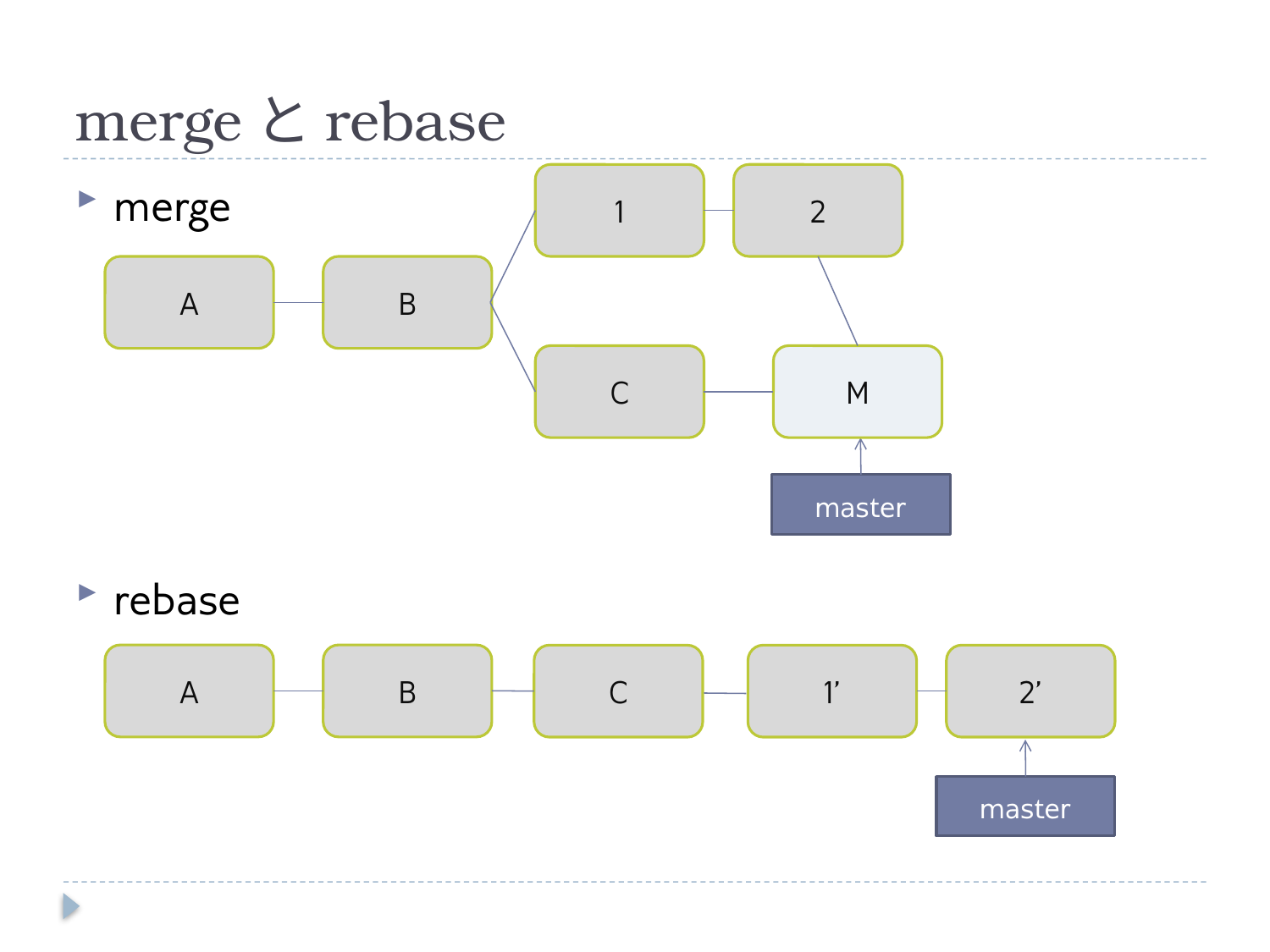

# mergeとrebase
1
2
merge

rebase
A
B
C
M
master
A
B
C
1’
2’
master